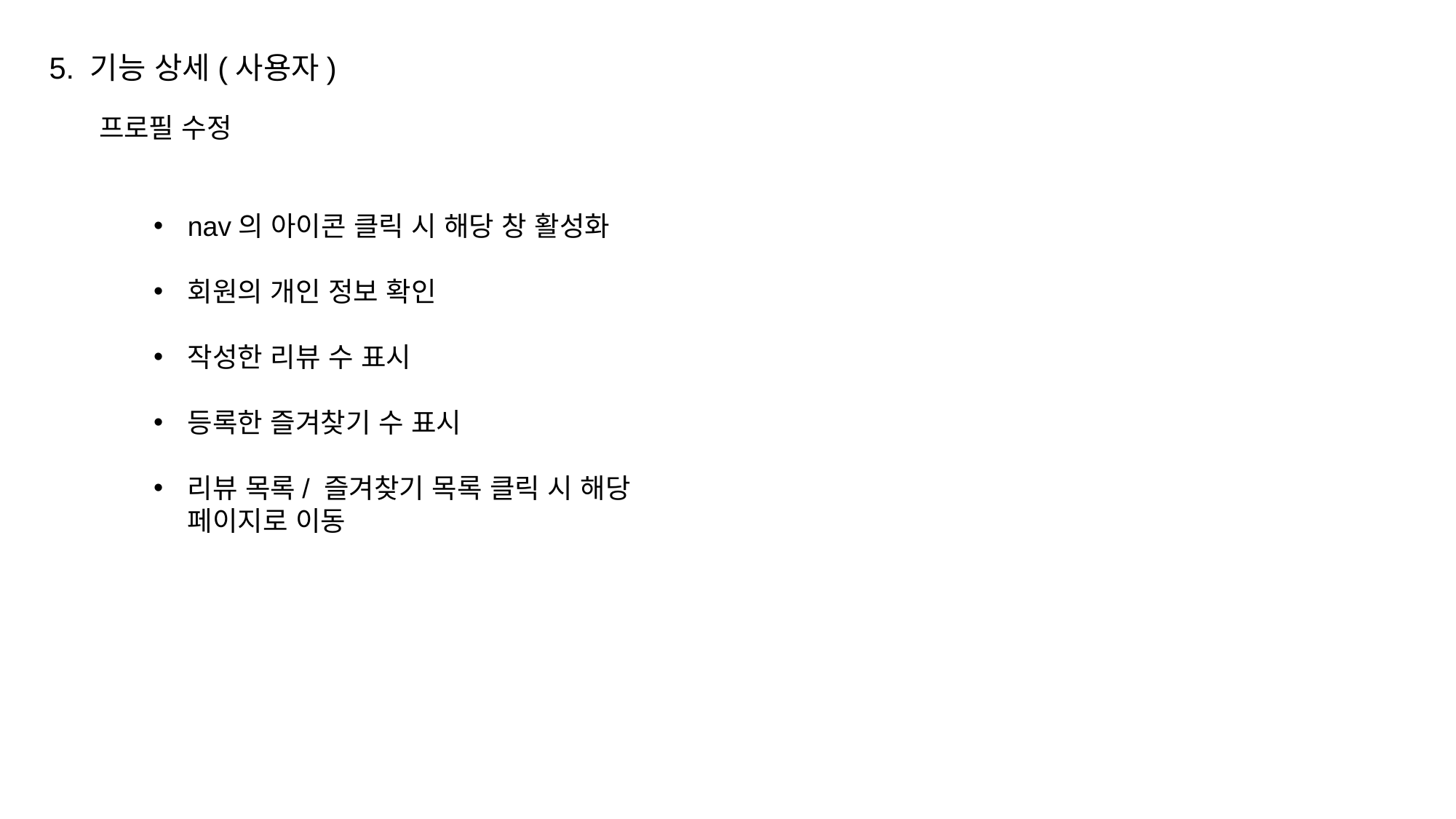

5. 기능 상세(사용자)
프로필 수정

nav의 아이콘 클릭 시 해당 창 활성화

회원의 개인 정보 확인

작성한 리뷰 수 표시

등록한 즐겨찾기 수 표시

리뷰 목록/ 즐겨찾기 목록 클릭 시 해당 페이지로 이동